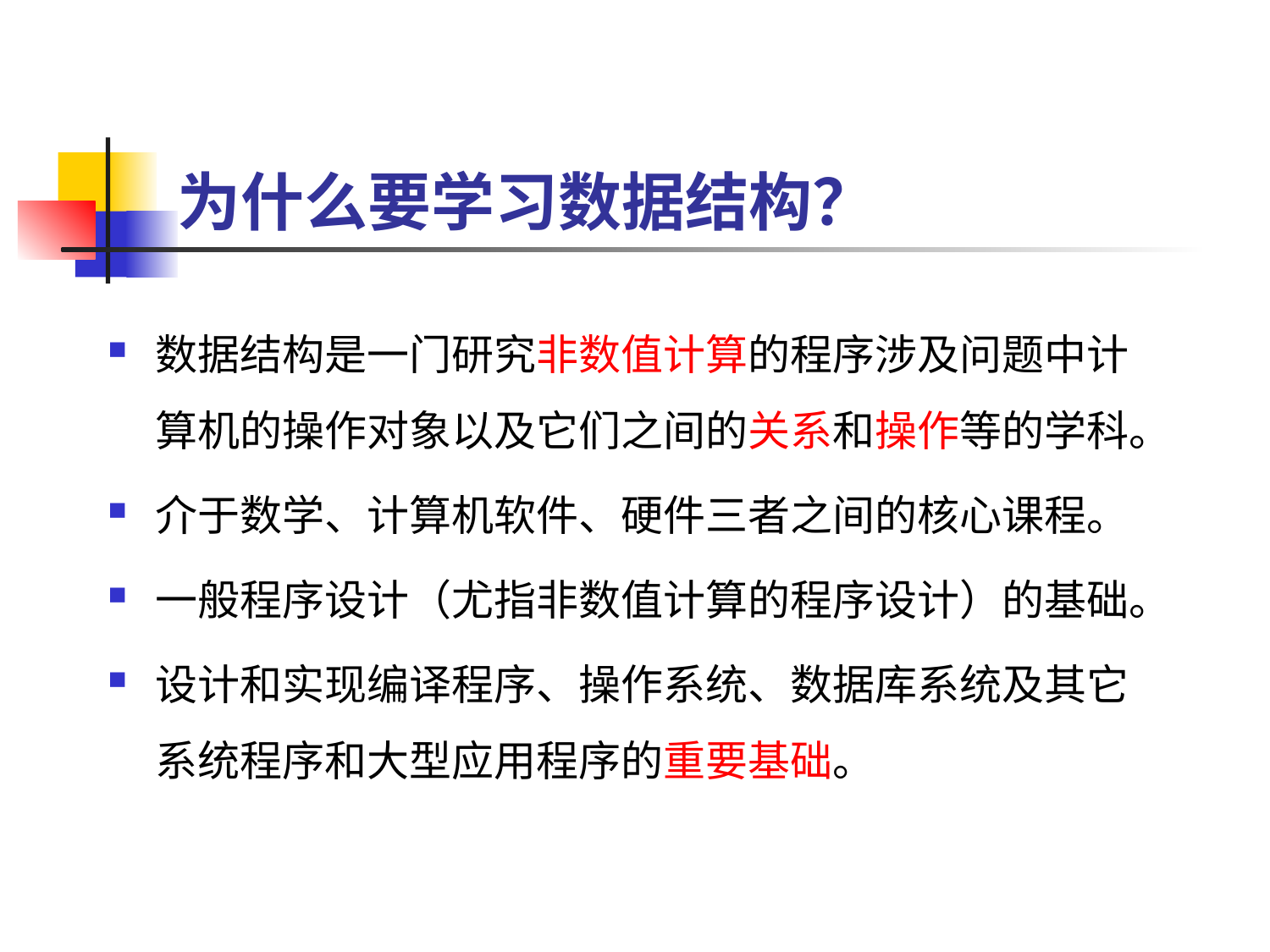

# 为什么要学习数据结构？
数据结构是一门研究非数值计算的程序涉及问题中计算机的操作对象以及它们之间的关系和操作等的学科。
介于数学、计算机软件、硬件三者之间的核心课程。
一般程序设计（尤指非数值计算的程序设计）的基础。
设计和实现编译程序、操作系统、数据库系统及其它系统程序和大型应用程序的重要基础。